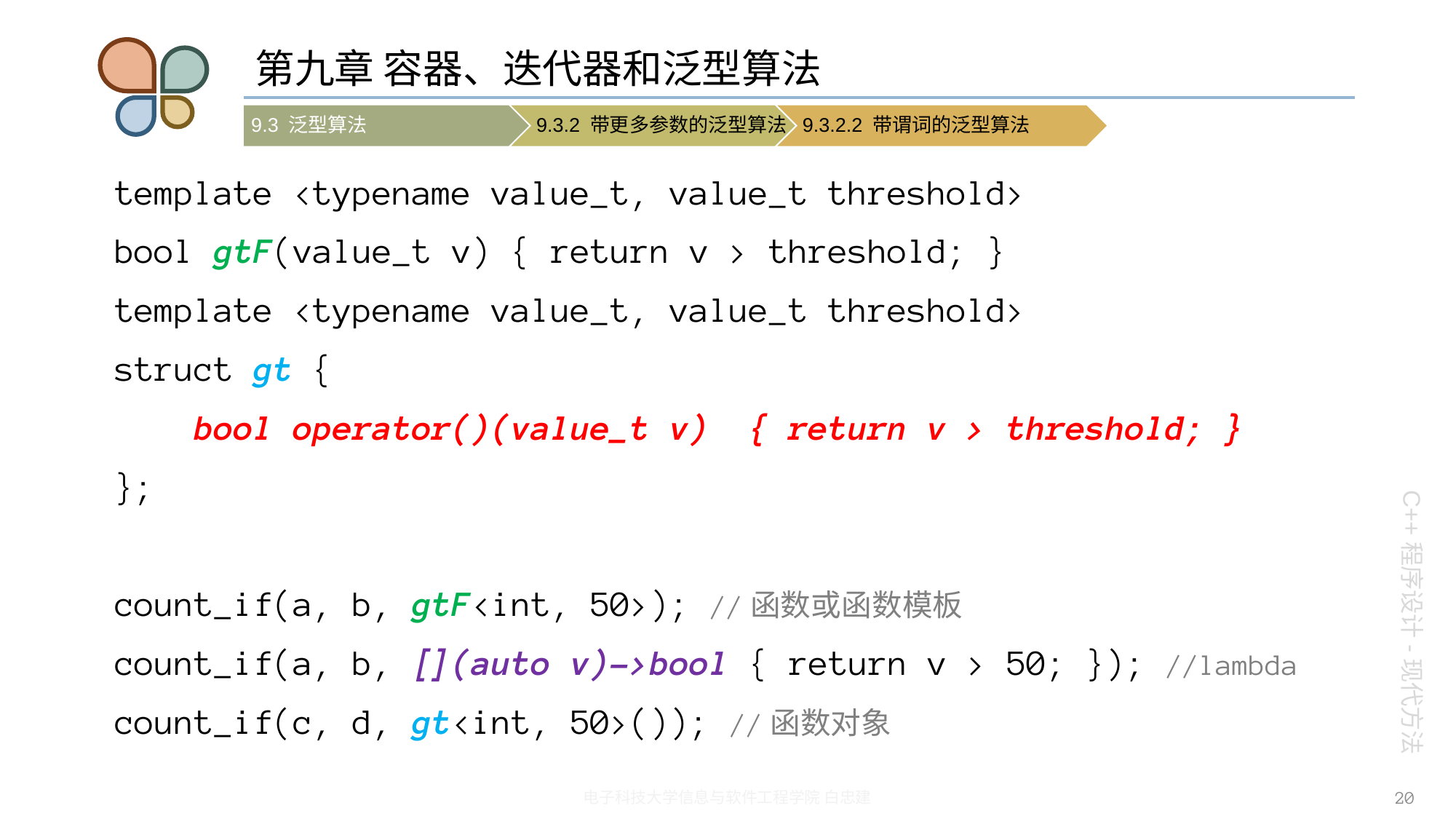

# 第九章 容器、迭代器和泛型算法
9.3 泛型算法
9.3.2 带更多参数的泛型算法
9.3.2.2 带谓词的泛型算法
template <typename value_t, value_t threshold>
bool gtF(value_t v) { return v > threshold; }
template <typename value_t, value_t threshold>
struct gt {
    bool operator()(value_t v)  { return v > threshold; }
};

count_if(a, b, gtF<int, 50>); //函数或函数模板
count_if(a, b, [](auto v)->bool { return v > 50; }); //lambda
count_if(c, d, gt<int, 50>()); //函数对象

20